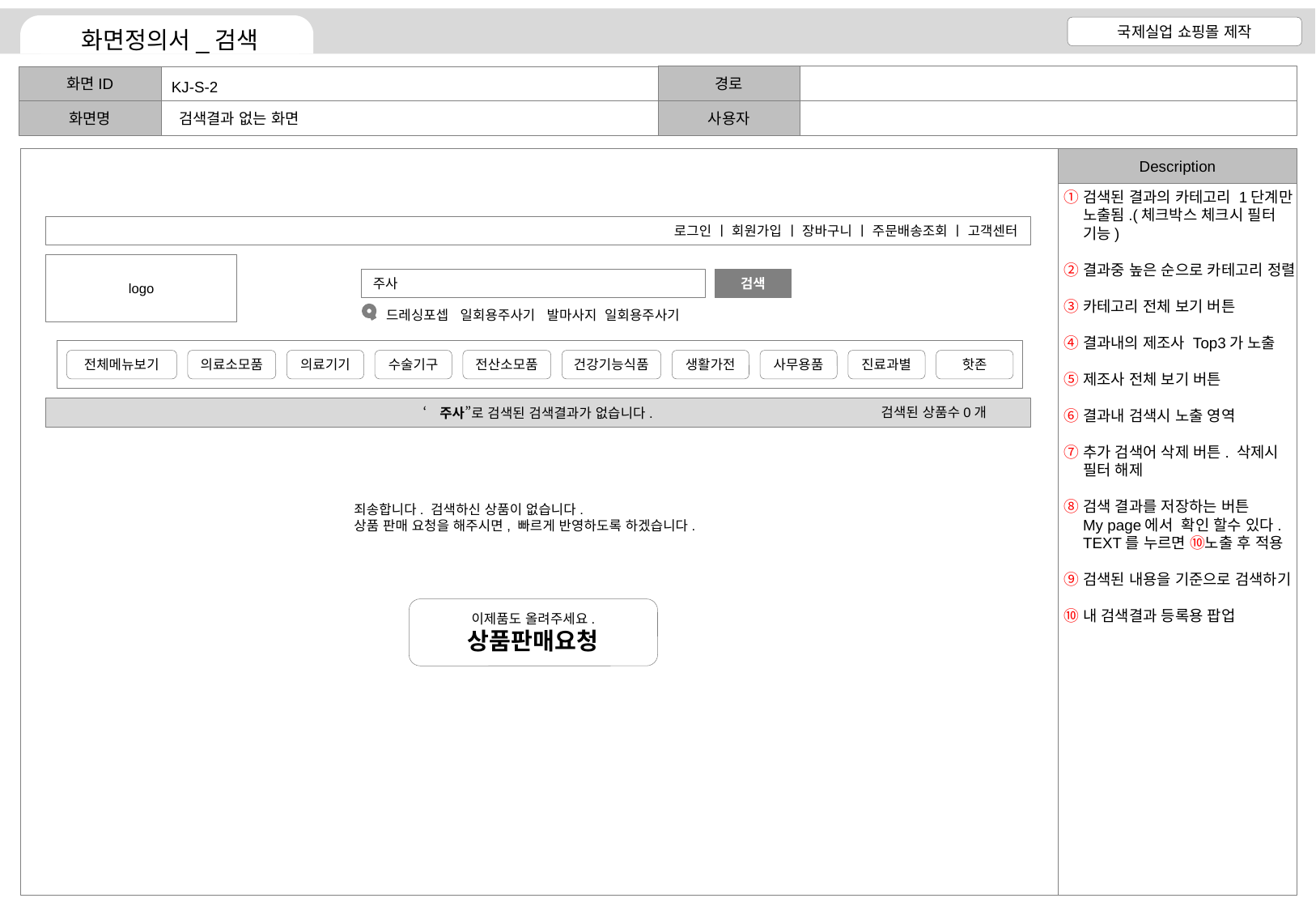

KJ-S-2
검색결과 없는 화면
검색된 결과의 카테고리 1단계만 노출됨.(체크박스 체크시 필터 기능)

결과중 높은 순으로 카테고리 정렬

카테고리 전체 보기 버튼

결과내의 제조사 Top3가 노출

제조사 전체 보기 버튼

결과내 검색시 노출 영역

추가 검색어 삭제 버튼. 삭제시 필터 해제

검색 결과를 저장하는 버튼
My page에서  확인 할수 있다.
TEXT를 누르면 ⑩노출 후 적용

검색된 내용을 기준으로 검색하기

내 검색결과 등록용 팝업
로그인 ㅣ 회원가입 ㅣ 장바구니 ㅣ 주문배송조회 ㅣ 고객센터
logo
주사
검색

드레싱포셉   일회용주사기   발마사지  일회용주사기

전체메뉴보기
의료소모품
의료기기
수술기구
전산소모품
건강기능식품
생활가전
사무용품
진료과별
핫존
‘주사”로 검색된 검색결과가 없습니다.
검색된 상품수0개
죄송합니다. 검색하신 상품이 없습니다.
상품 판매 요청을 해주시면, 빠르게 반영하도록 하겠습니다.
이제품도 올려주세요.
상품판매요청